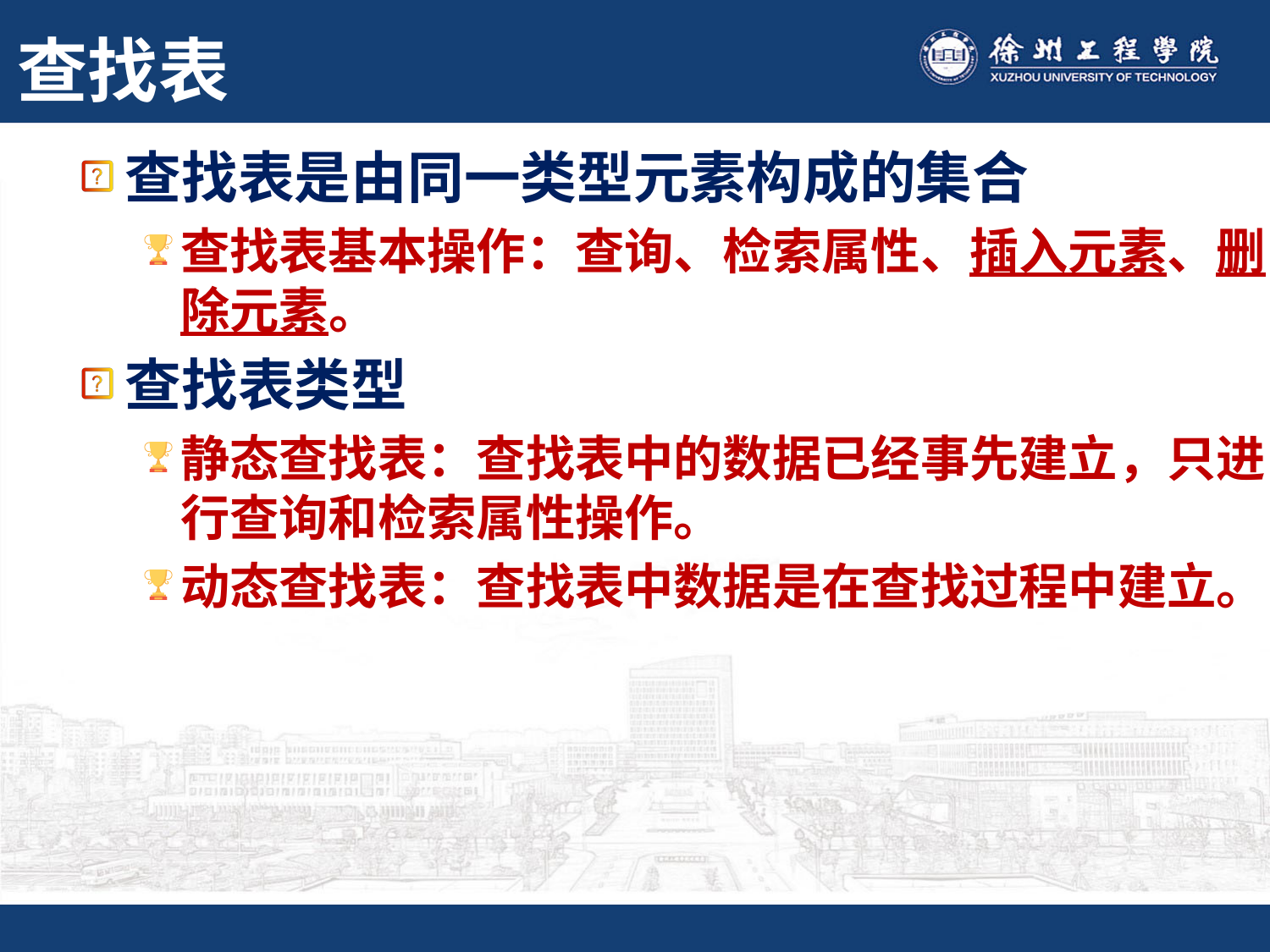

# 查找表
查找表是由同一类型元素构成的集合
查找表基本操作：查询、检索属性、插入元素、删除元素。
查找表类型
静态查找表：查找表中的数据已经事先建立，只进行查询和检索属性操作。
动态查找表：查找表中数据是在查找过程中建立。